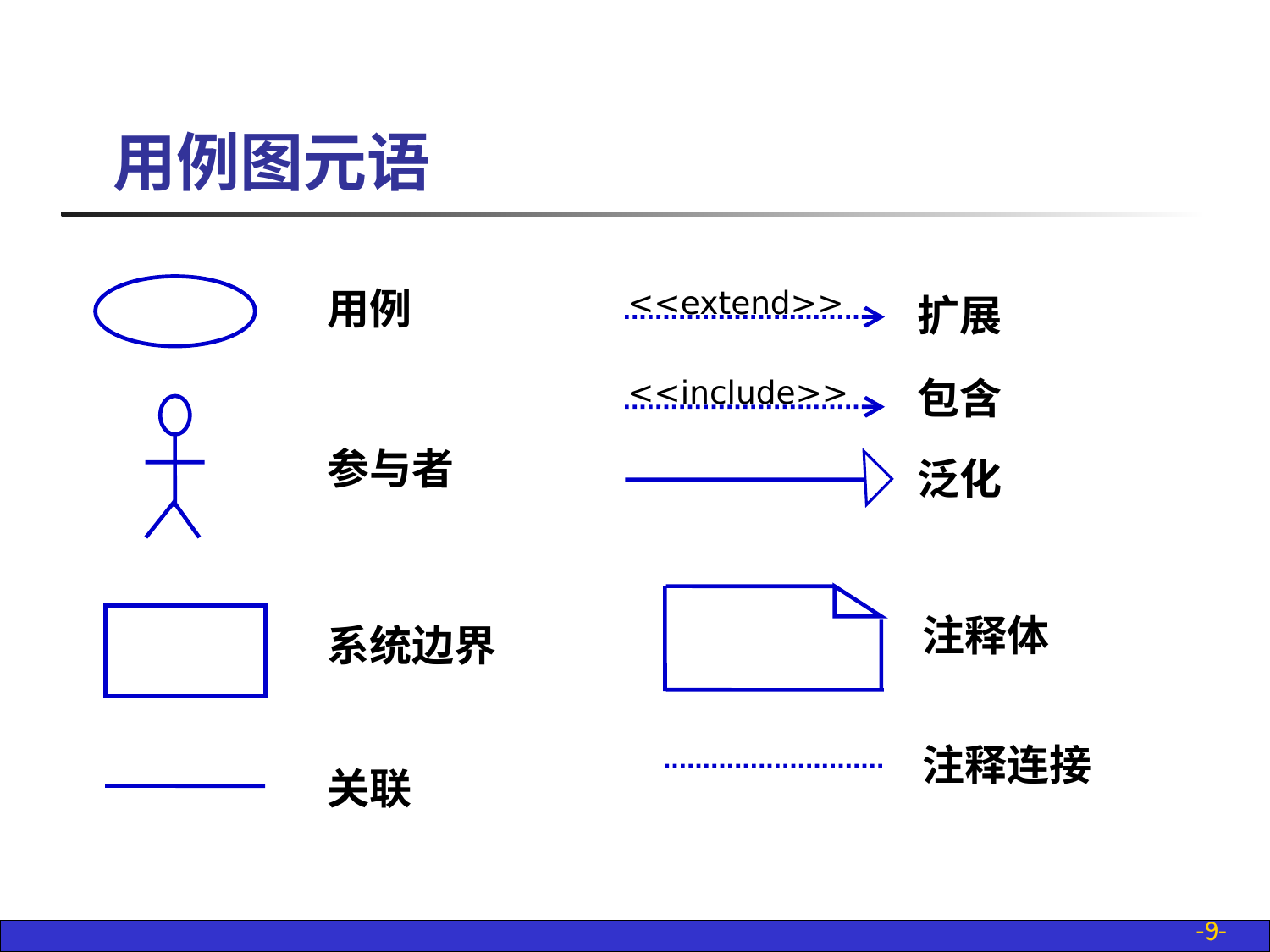

用例图元语
用例
<<extend>>

扩展
<<include>>

包含

参与者
泛化

注释体

系统边界
注释连接
关联

-9-